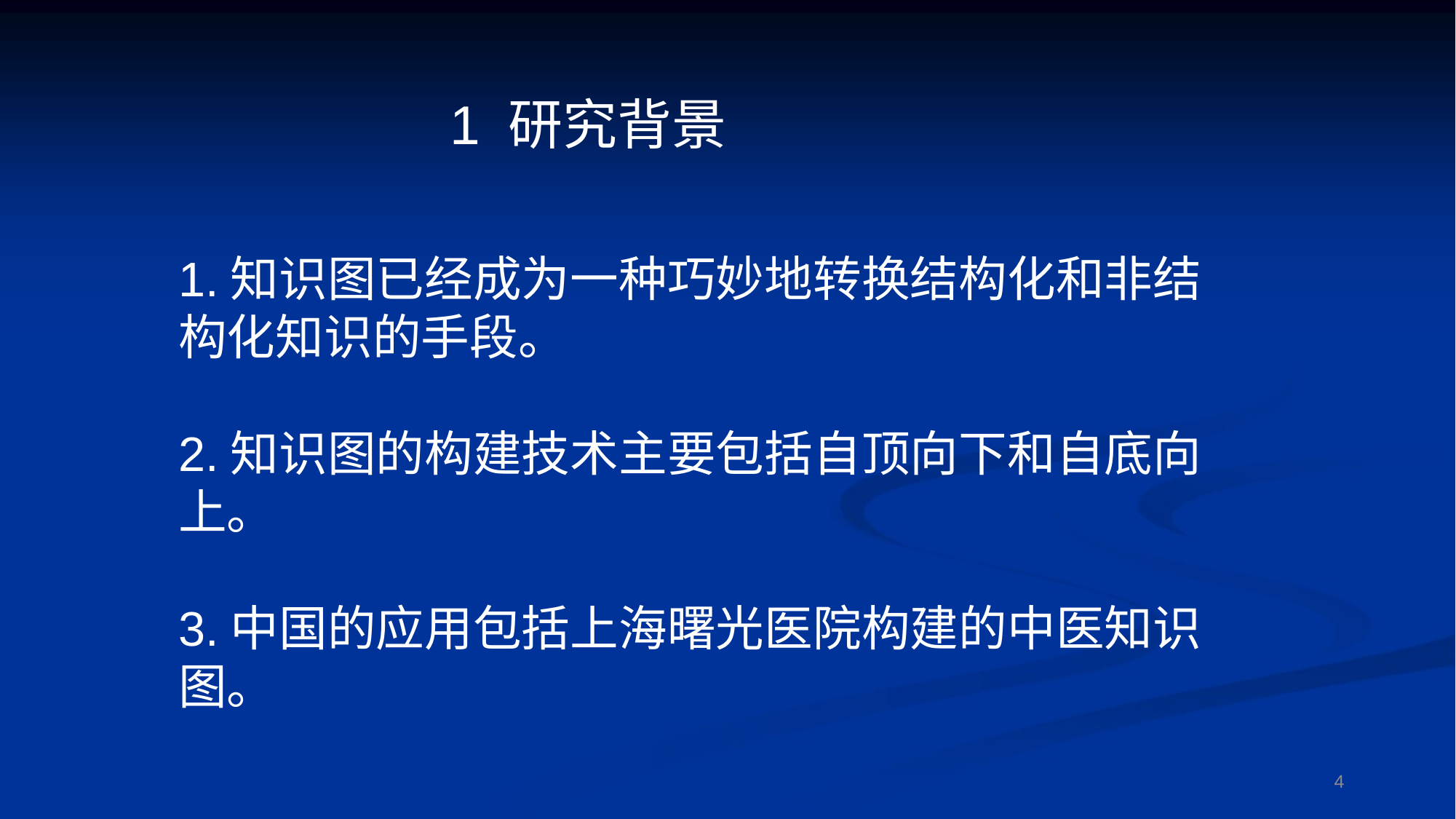

1 研究背景
1.知识图已经成为一种巧妙地转换结构化和非结构化知识的手段。

2.知识图的构建技术主要包括自顶向下和自底向上。

3.中国的应用包括上海曙光医院构建的中医知识图。

4